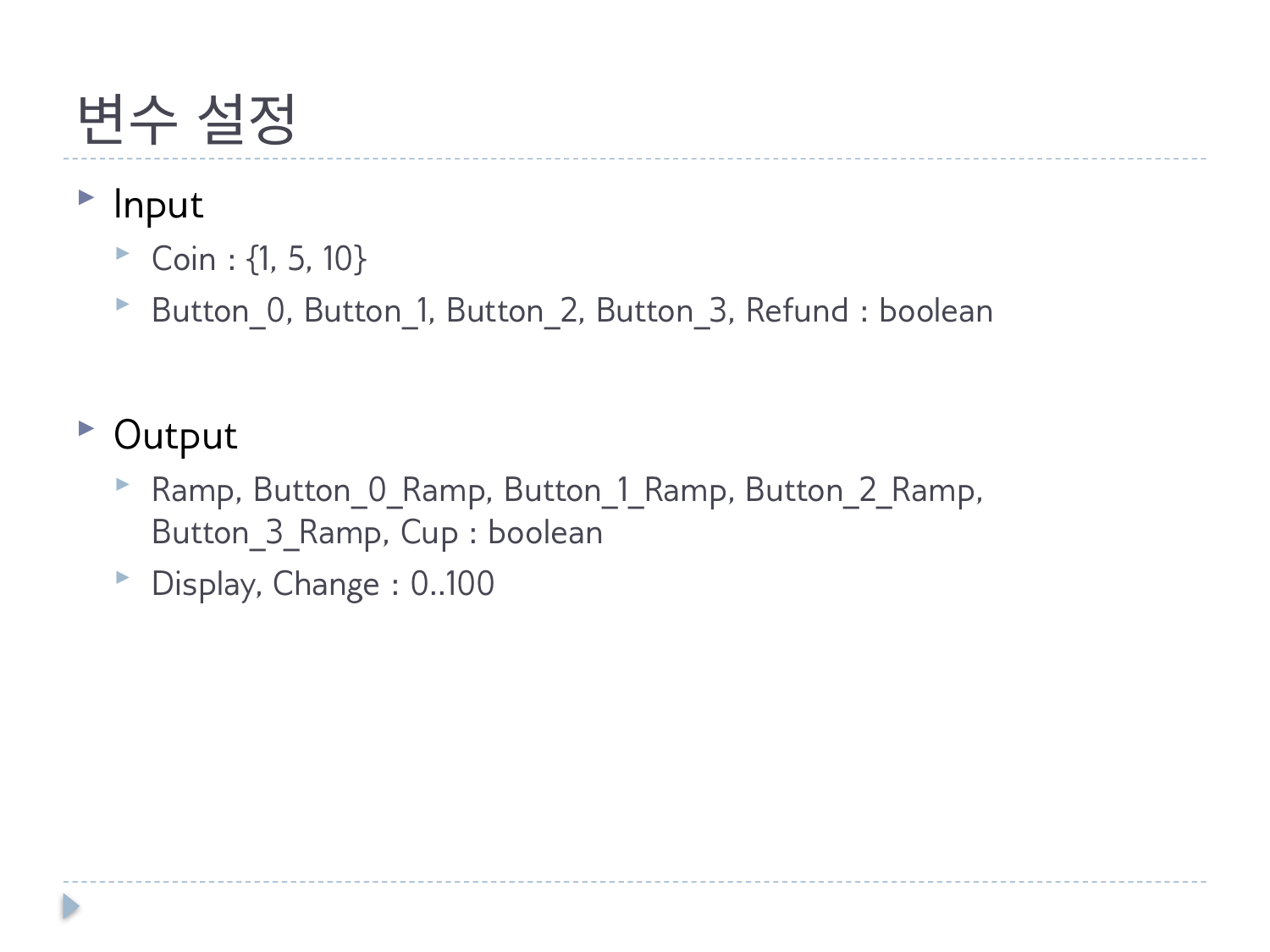

# 변수 설정
Input
Coin : {1, 5, 10}
Button_0, Button_1, Button_2, Button_3, Refund : boolean

Output
Ramp, Button_0_Ramp, Button_1_Ramp, Button_2_Ramp, Button_3_Ramp, Cup : boolean
Display, Change : 0..100